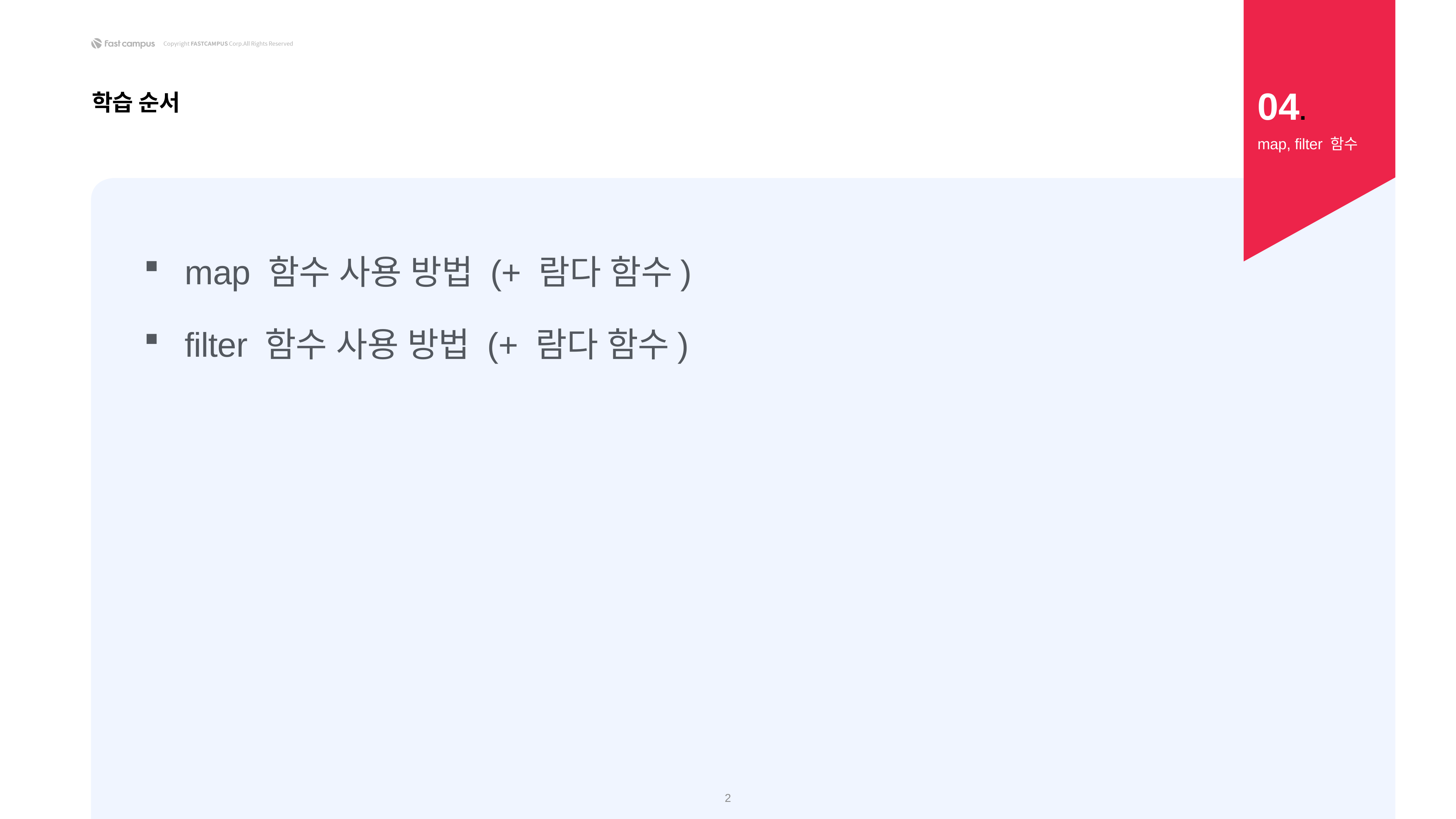

04.
학습 순서
map, filter 함수
map 함수 사용 방법 (+ 람다 함수)
filter 함수 사용 방법 (+ 람다 함수)
2